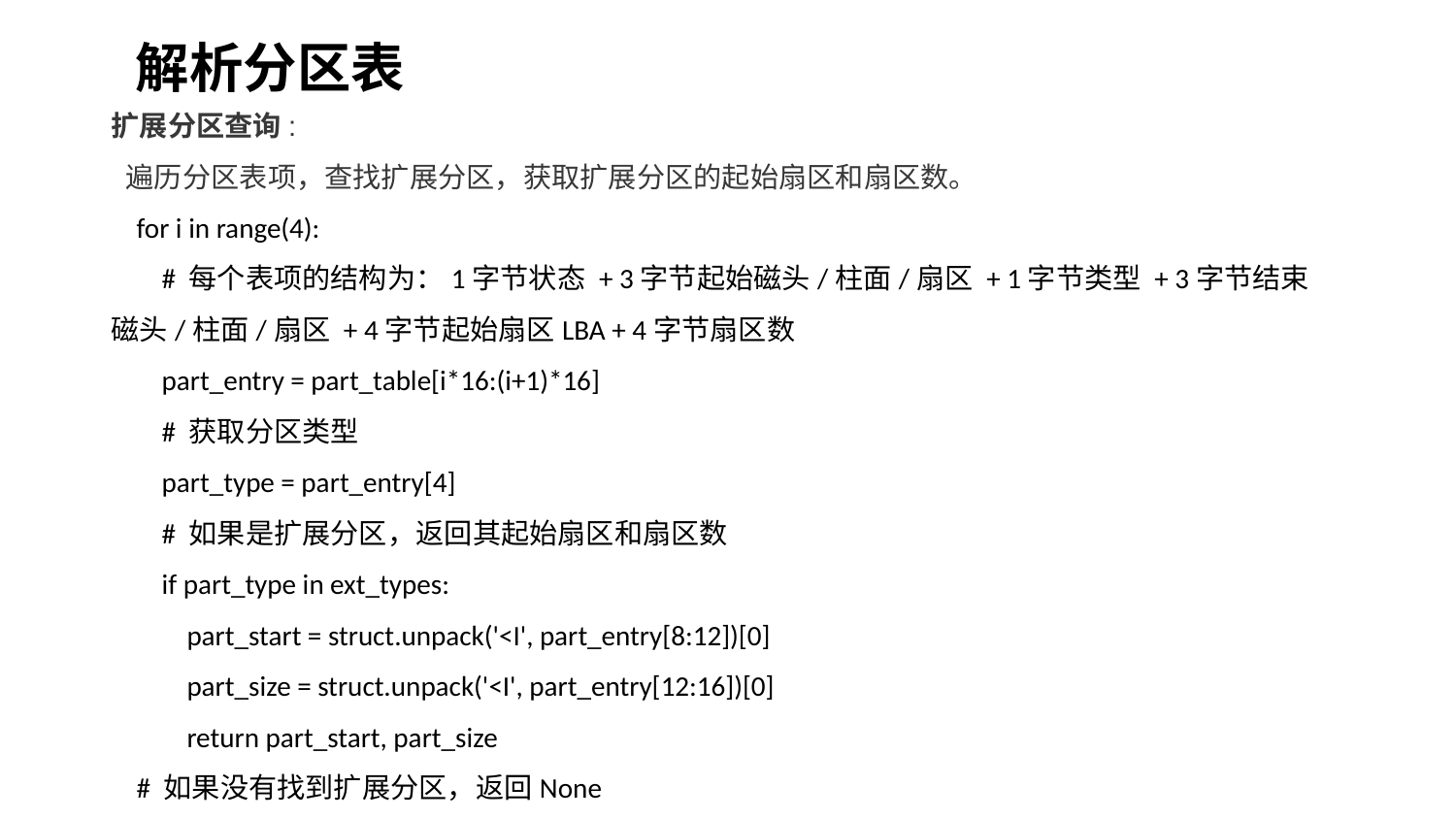

解析分区表
扩展分区查询:
 遍历分区表项，查找扩展分区，获取扩展分区的起始扇区和扇区数。
    for i in range(4):
        # 每个表项的结构为：1字节状态 + 3字节起始磁头/柱面/扇区 + 1字节类型 + 3字节结束磁头/柱面/扇区 + 4字节起始扇区LBA + 4字节扇区数
        part_entry = part_table[i*16:(i+1)*16]
        # 获取分区类型
        part_type = part_entry[4]
        # 如果是扩展分区，返回其起始扇区和扇区数
        if part_type in ext_types:
            part_start = struct.unpack('<I', part_entry[8:12])[0]
            part_size = struct.unpack('<I', part_entry[12:16])[0]
            return part_start, part_size
    # 如果没有找到扩展分区，返回None
    return None, None